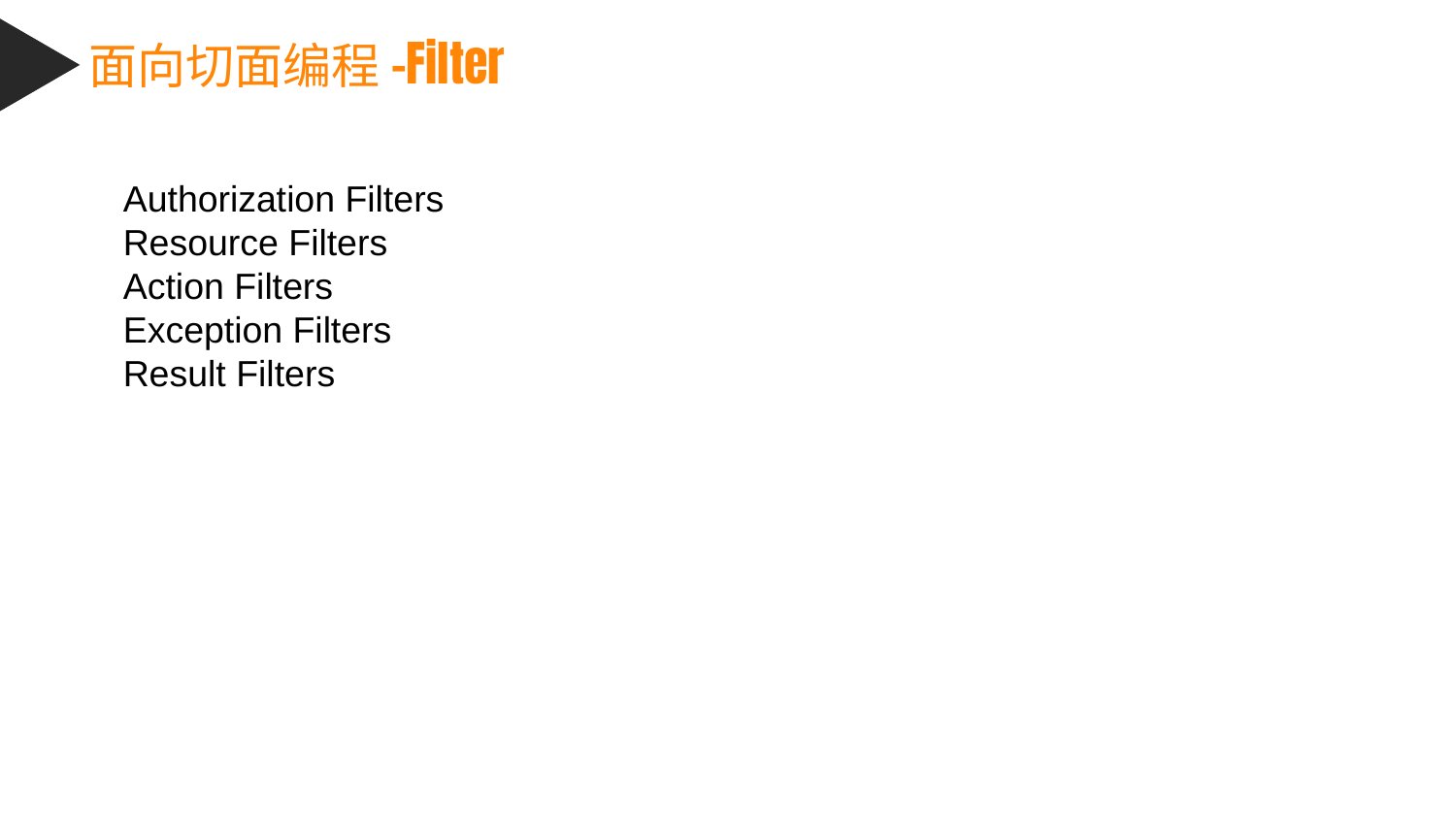

面向切面编程-Filter
Authorization Filters
Resource Filters
Action Filters
Exception Filters
Result Filters